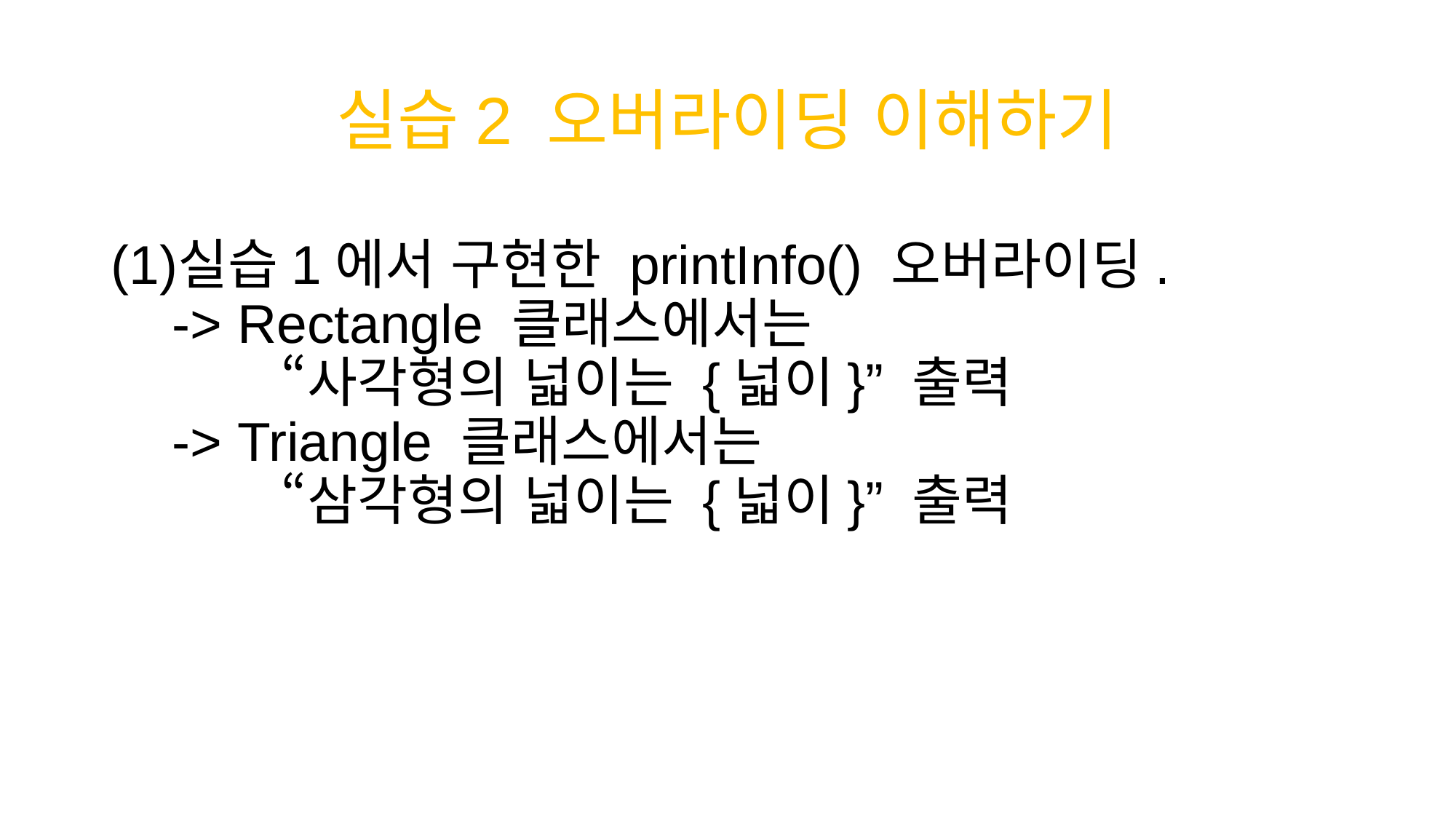

# 실습2 오버라이딩 이해하기
실습1에서 구현한 printInfo() 오버라이딩.
-> Rectangle 클래스에서는
	“사각형의 넓이는 {넓이}” 출력
-> Triangle 클래스에서는
	“삼각형의 넓이는 {넓이}” 출력